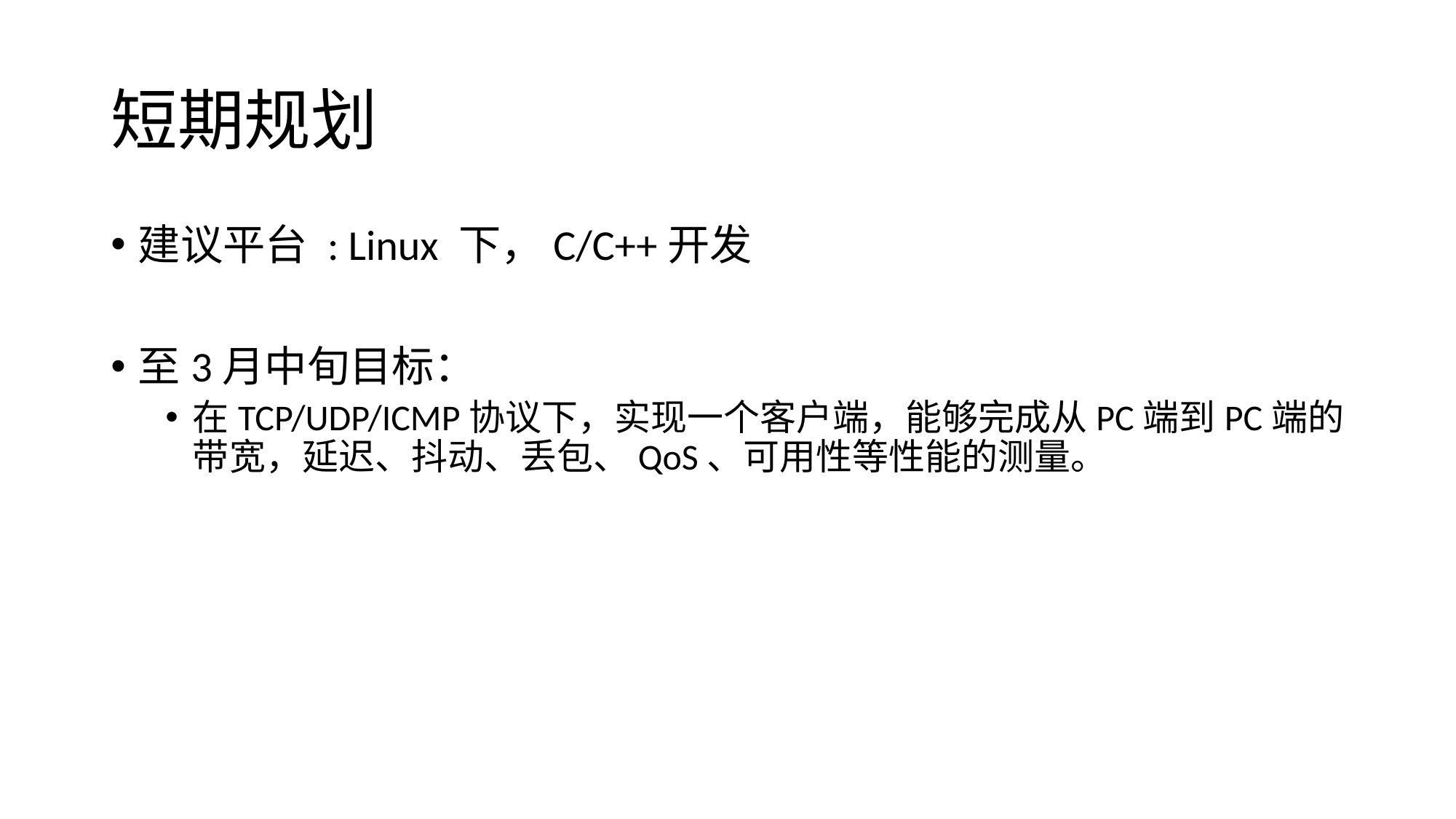

# 短期规划
建议平台 : Linux 下，C/C++开发

至3月中旬目标：
在TCP/UDP/ICMP协议下，实现一个客户端，能够完成从PC端到PC端的带宽，延迟、抖动、丢包、QoS、可用性等性能的测量。